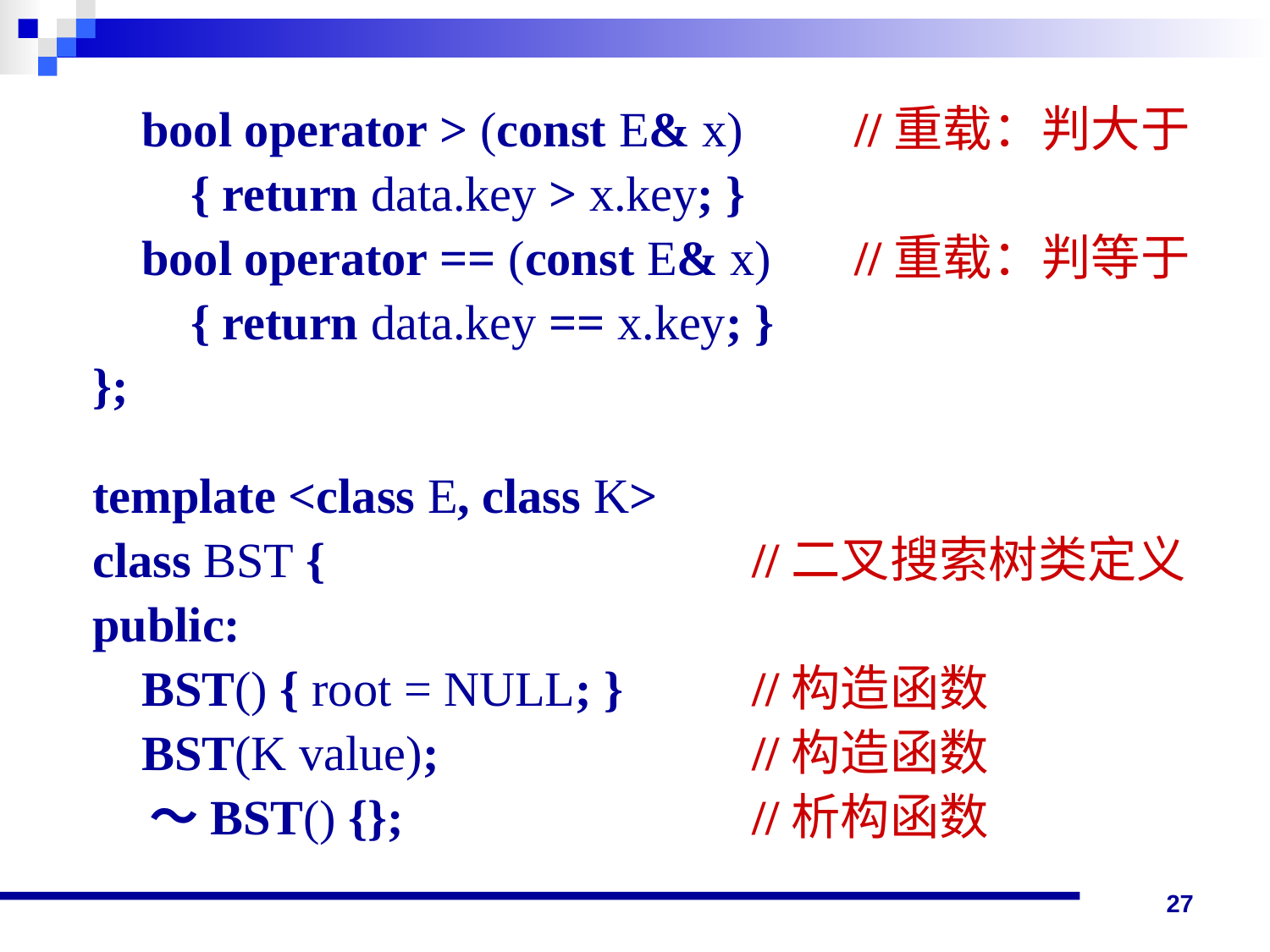

bool operator > (const E& x) 	//重载：判大于
        { return data.key > x.key; }
    bool operator == (const E& x) 	//重载：判等于
        { return data.key == x.key; }
};

template <class E, class K>
class BST {				  //二叉搜索树类定义
public:
    BST() { root = NULL; }	  //构造函数
    BST(K value);			  //构造函数
    ～BST() {};			  //析构函数
27